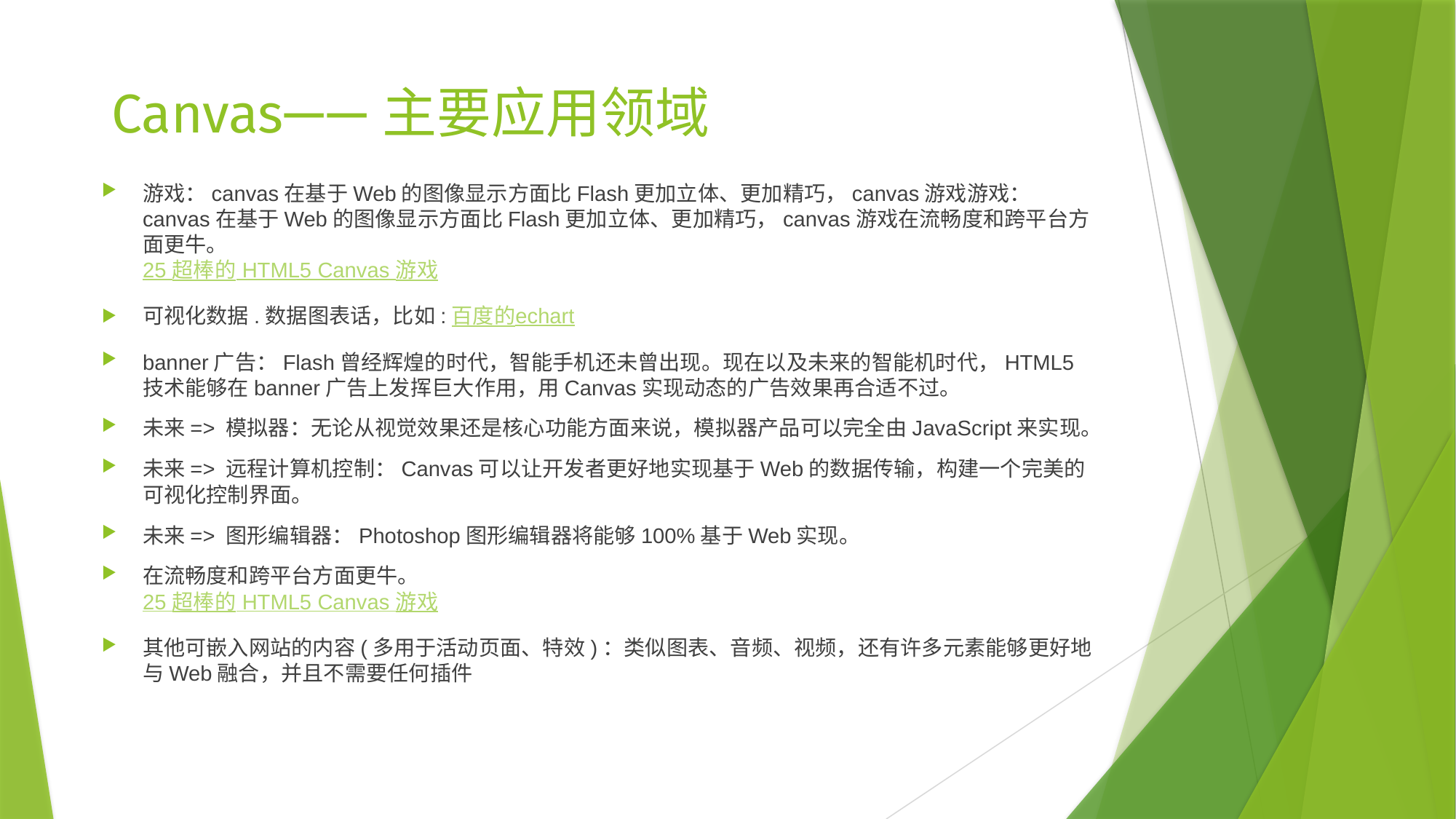

# Canvas——主要应用领域
游戏：canvas在基于Web的图像显示方面比Flash更加立体、更加精巧，canvas游戏游戏：canvas在基于Web的图像显示方面比Flash更加立体、更加精巧，canvas游戏在流畅度和跨平台方面更牛。 
25 超棒的 HTML5 Canvas 游戏
可视化数据.数据图表话，比如:百度的echart
banner广告：Flash曾经辉煌的时代，智能手机还未曾出现。现在以及未来的智能机时代，HTML5技术能够在banner广告上发挥巨大作用，用Canvas实现动态的广告效果再合适不过。
未来=> 模拟器：无论从视觉效果还是核心功能方面来说，模拟器产品可以完全由JavaScript来实现。
未来=> 远程计算机控制：Canvas可以让开发者更好地实现基于Web的数据传输，构建一个完美的可视化控制界面。
未来=> 图形编辑器：Photoshop图形编辑器将能够100%基于Web实现。
在流畅度和跨平台方面更牛。 
25 超棒的 HTML5 Canvas 游戏
其他可嵌入网站的内容(多用于活动页面、特效)：类似图表、音频、视频，还有许多元素能够更好地与Web融合，并且不需要任何插件